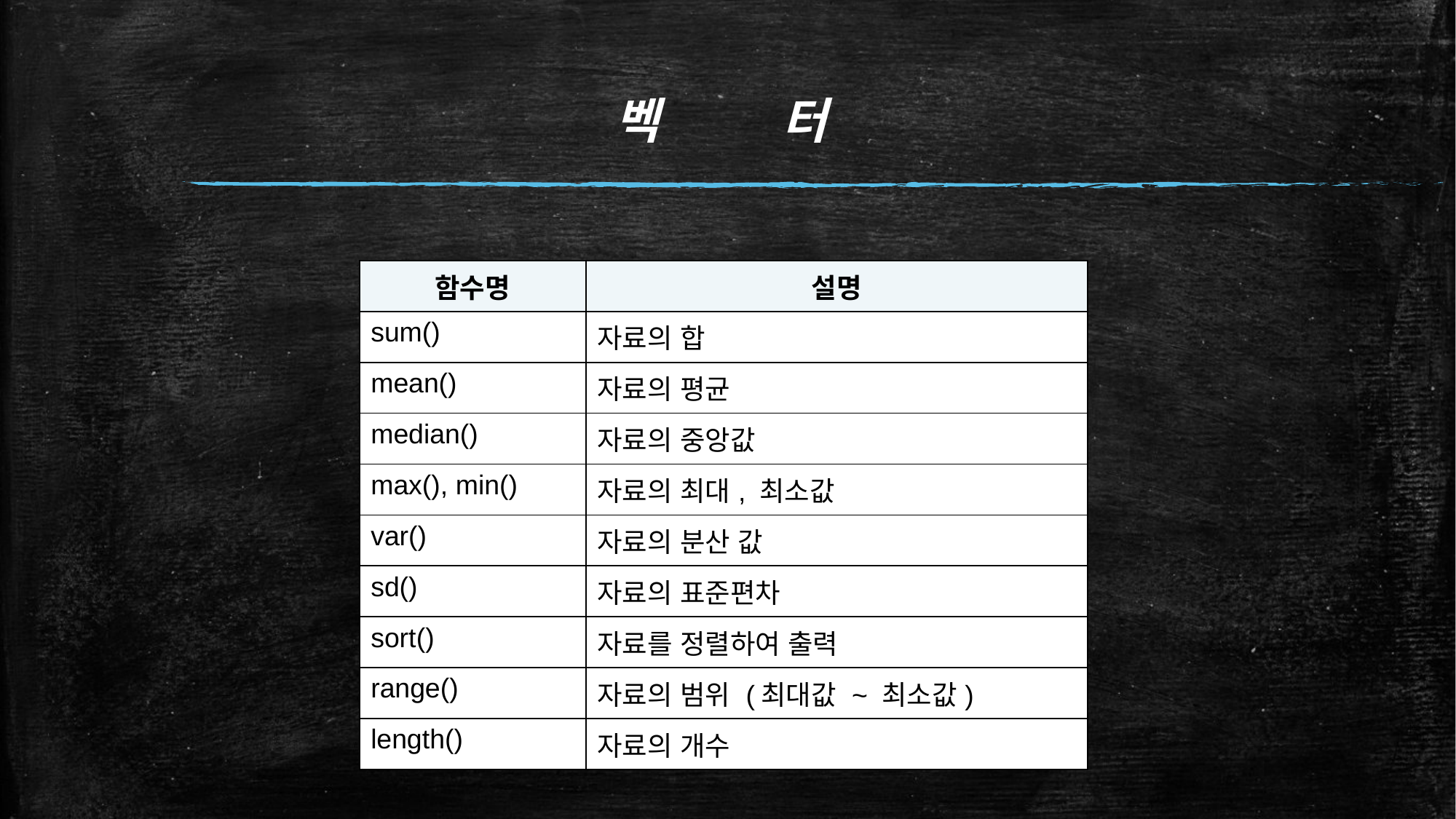

# 벡         터
| 함수명 | 설명 |
| --- | --- |
| sum() | 자료의 합 |
| mean() | 자료의 평균 |
| median() | 자료의 중앙값 |
| max(), min() | 자료의 최대, 최소값 |
| var() | 자료의 분산 값 |
| sd() | 자료의 표준편차 |
| sort() | 자료를 정렬하여 출력 |
| range() | 자료의 범위 (최대값 ~ 최소값) |
| length() | 자료의 개수 |